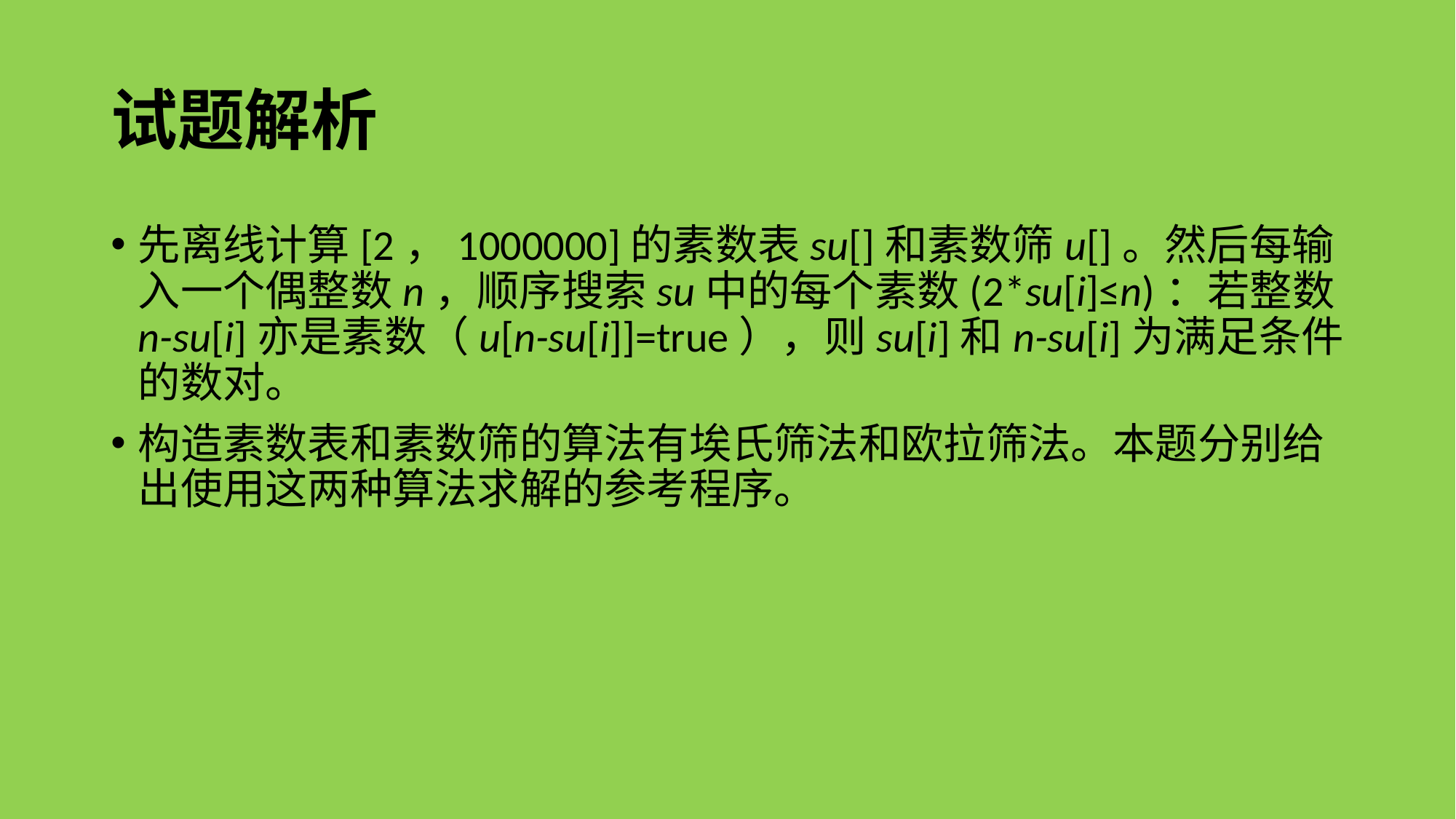

# 试题解析
先离线计算[2，1000000]的素数表su[]和素数筛u[]。然后每输入一个偶整数n，顺序搜索su中的每个素数(2*su[i]≤n)：若整数n-su[i]亦是素数（u[n-su[i]]=true），则su[i]和n-su[i]为满足条件的数对。
构造素数表和素数筛的算法有埃氏筛法和欧拉筛法。本题分别给出使用这两种算法求解的参考程序。